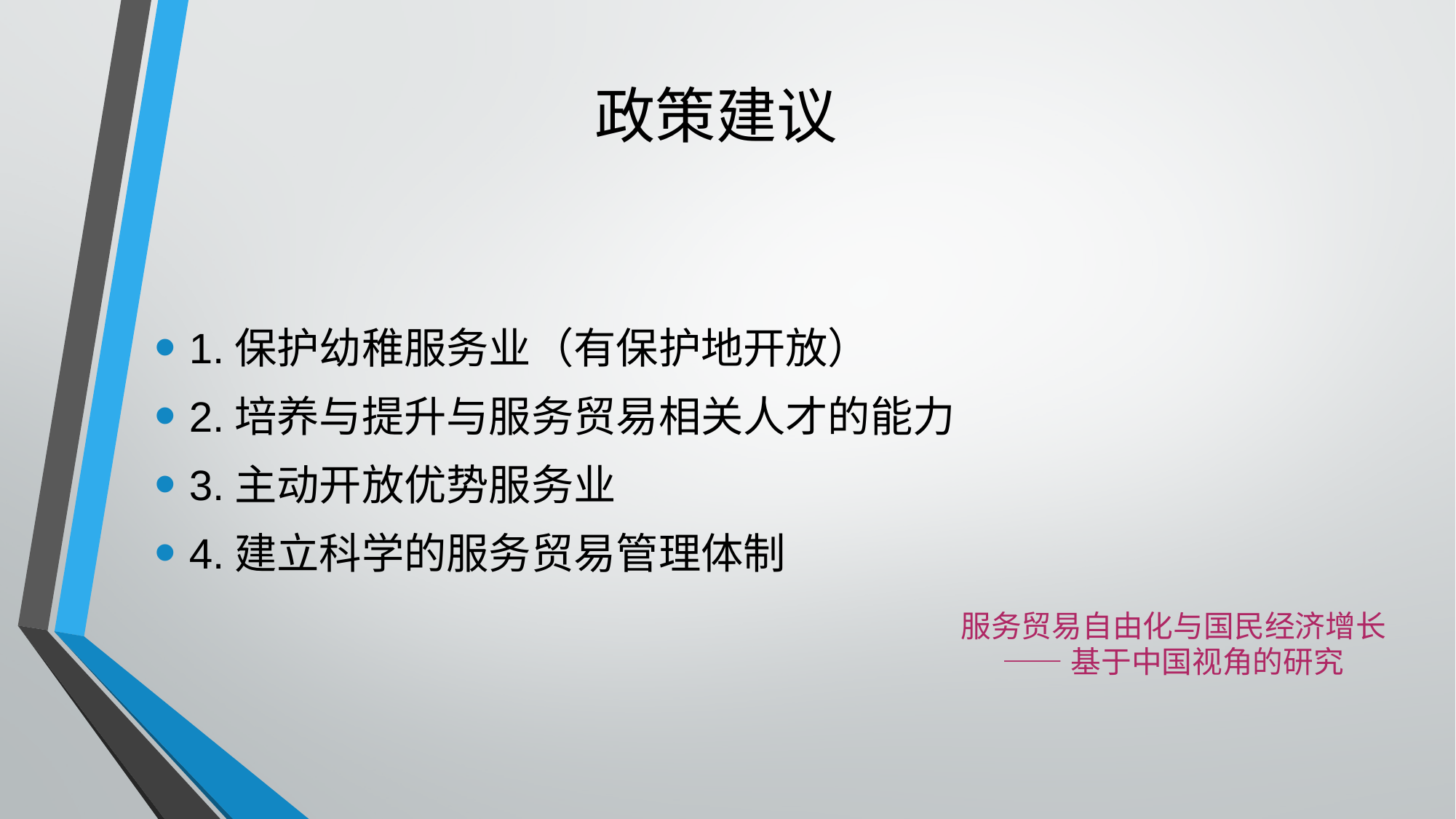

# 政策建议
1.保护幼稚服务业（有保护地开放）
2.培养与提升与服务贸易相关人才的能力
3.主动开放优势服务业
4.建立科学的服务贸易管理体制